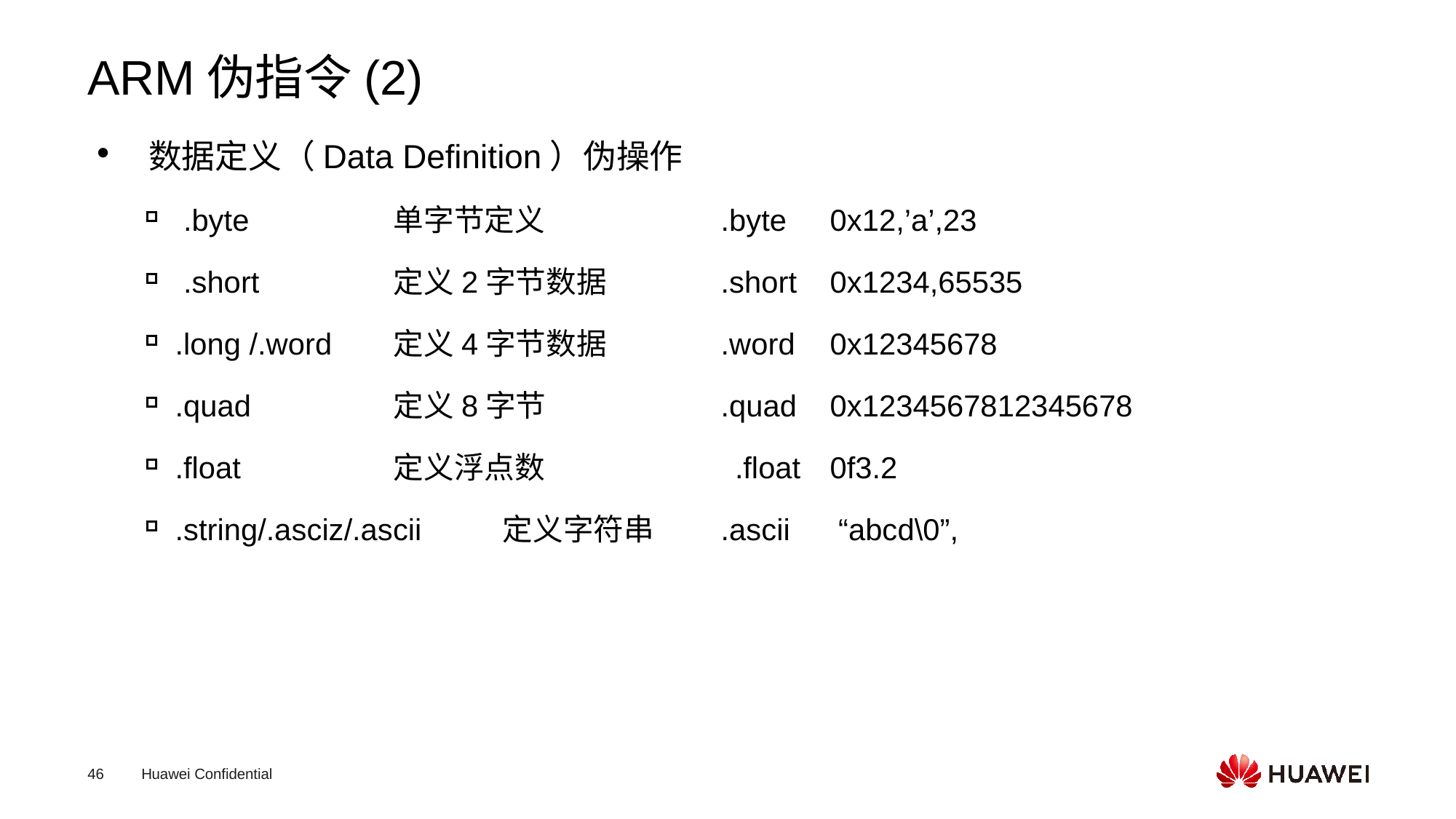

# ARM伪指令(2)
 数据定义（Data Definition）伪操作
 .byte 		单字节定义		.byte	0x12,’a’,23
 .short		定义2字节数据		.short	0x1234,65535
.long /.word	定义4字节数据	 	.word	0x12345678
.quad		定义8字节	 	.quad	0x1234567812345678
.float 		定义浮点数		 .float	0f3.2
.string/.asciz/.ascii	定义字符串	.ascii	 “abcd\0”,